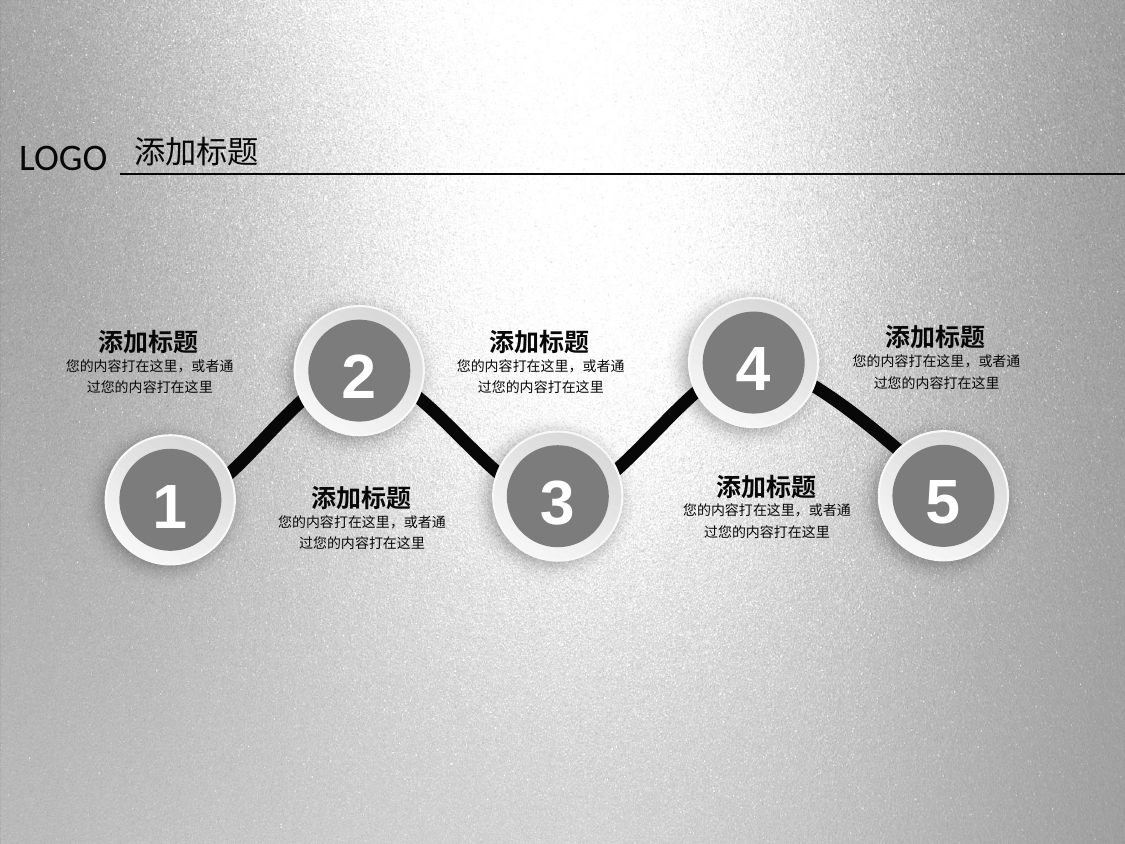

添加标题
LOGO

4

2
添加标题
添加标题
添加标题
您的内容打在这里，或者通过您的内容打在这里
您的内容打在这里，或者通过您的内容打在这里
您的内容打在这里，或者通过您的内容打在这里

5

3

1
添加标题
添加标题
您的内容打在这里，或者通过您的内容打在这里
您的内容打在这里，或者通过您的内容打在这里